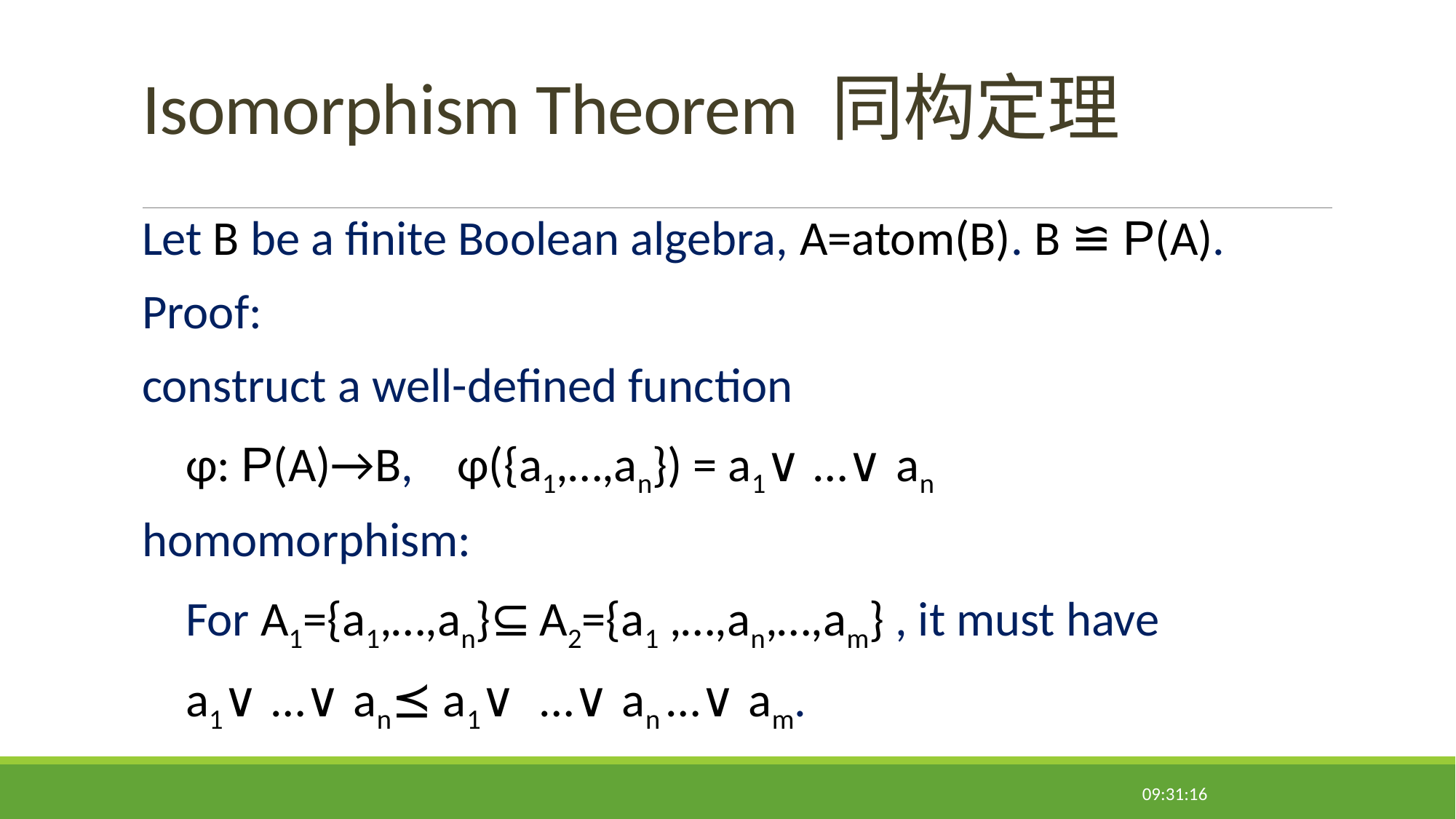

# Isomorphism Theorem 同构定理
Let B be a finite Boolean algebra, A=atom(B). B ≌ P(A).
Proof:
construct a well-defined function
    φ: P(A)→B,    φ({a1,…,an}) = a1∨…∨an
homomorphism:
    For A1={a1,…,an}⊆A2={a1 ,…,an,…,am} , it must have
    a1∨…∨an⪯ a1∨ …∨an …∨am.
09:31:16